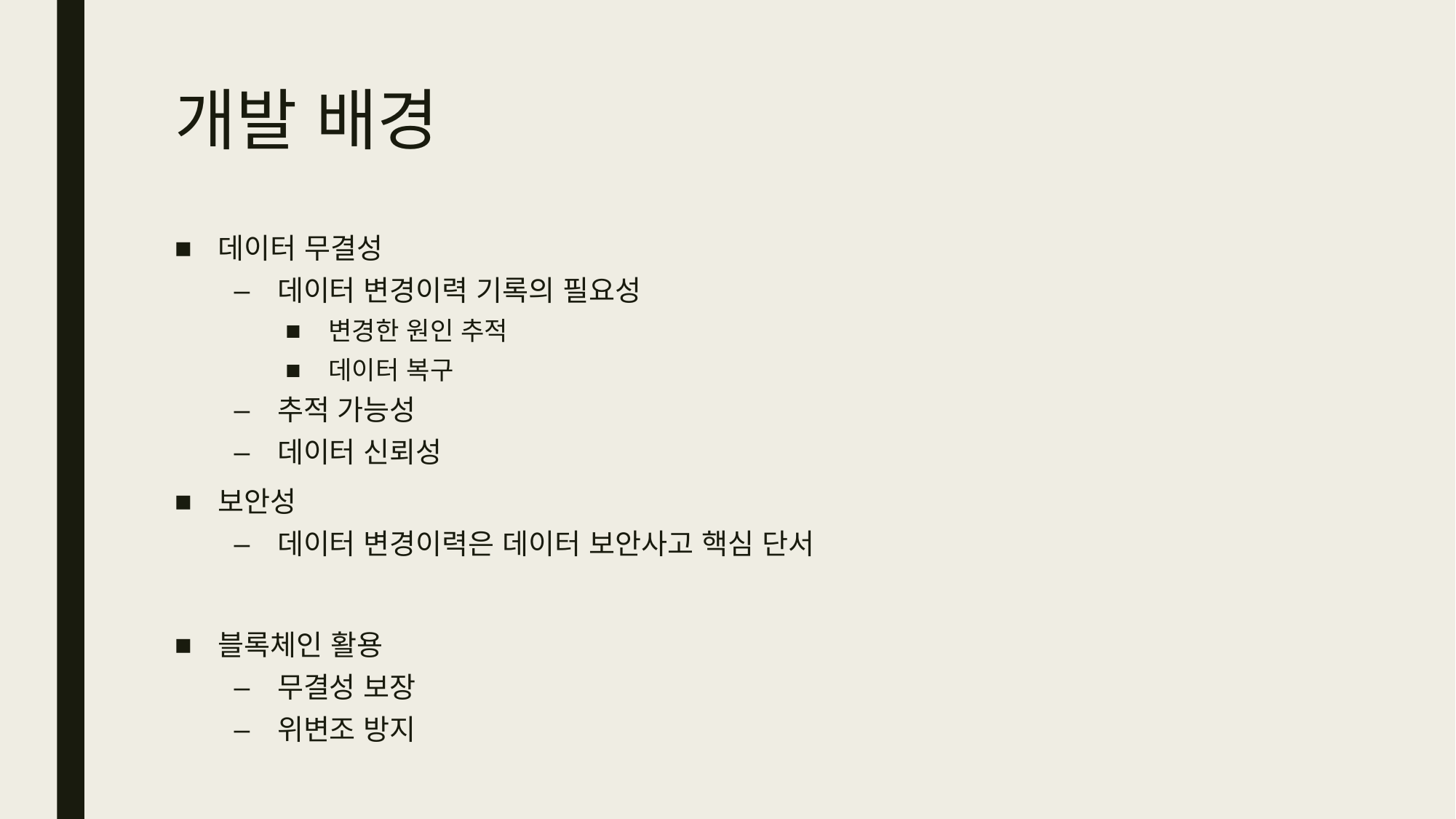

# 개발 배경
데이터 무결성
데이터 변경이력 기록의 필요성
변경한 원인 추적
데이터 복구
추적 가능성
데이터 신뢰성
보안성
데이터 변경이력은 데이터 보안사고 핵심 단서

블록체인 활용
무결성 보장
위변조 방지